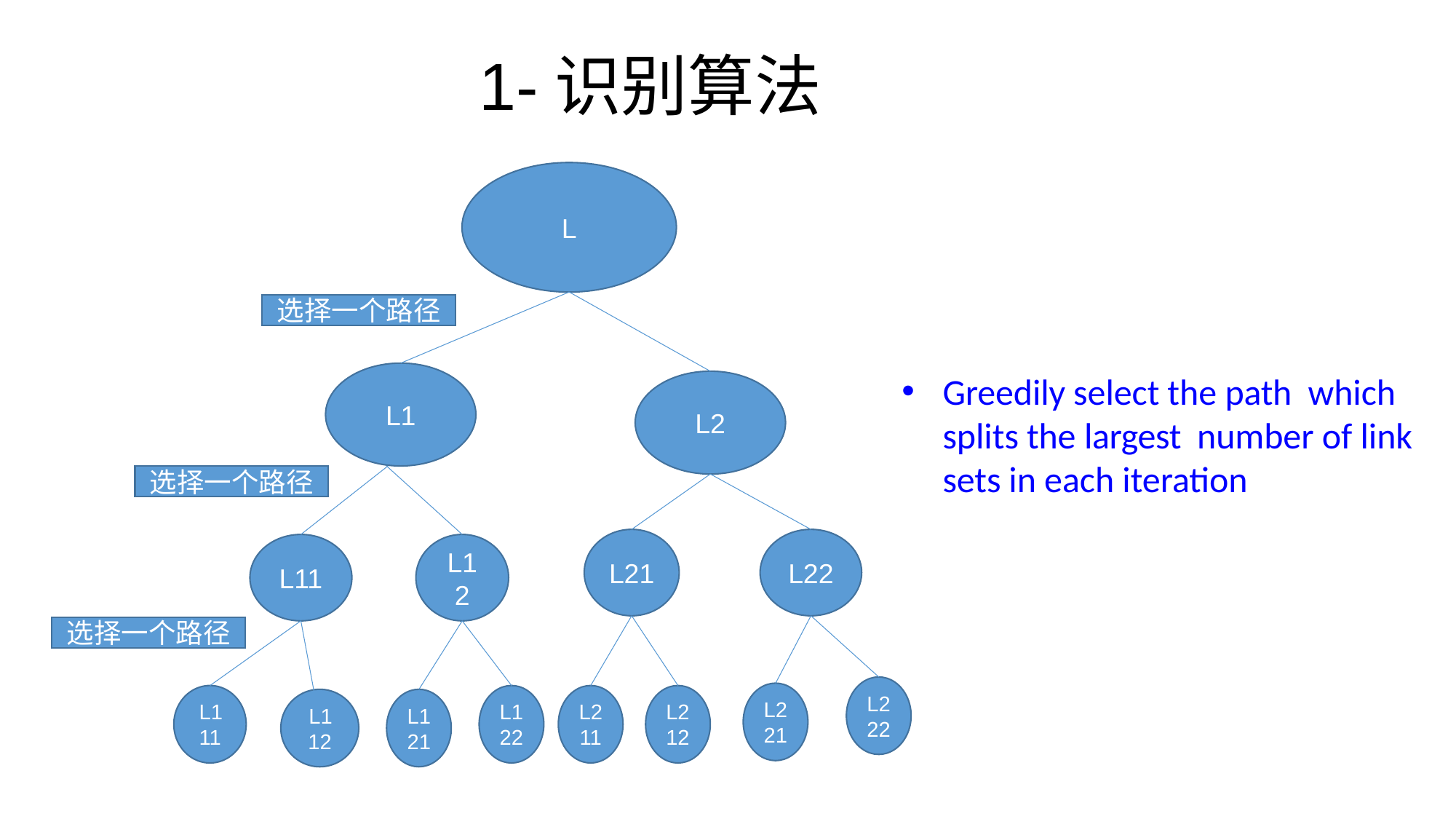

# 1-识别算法
L

L
选择一个路径
L1
Greedily select the path  which splits the largest  number of link sets in each iteration
L2
选择一个路径
L21
L22
L12
L11
选择一个路径
L222
L221
L111
L122
L211
L212
L112
L121